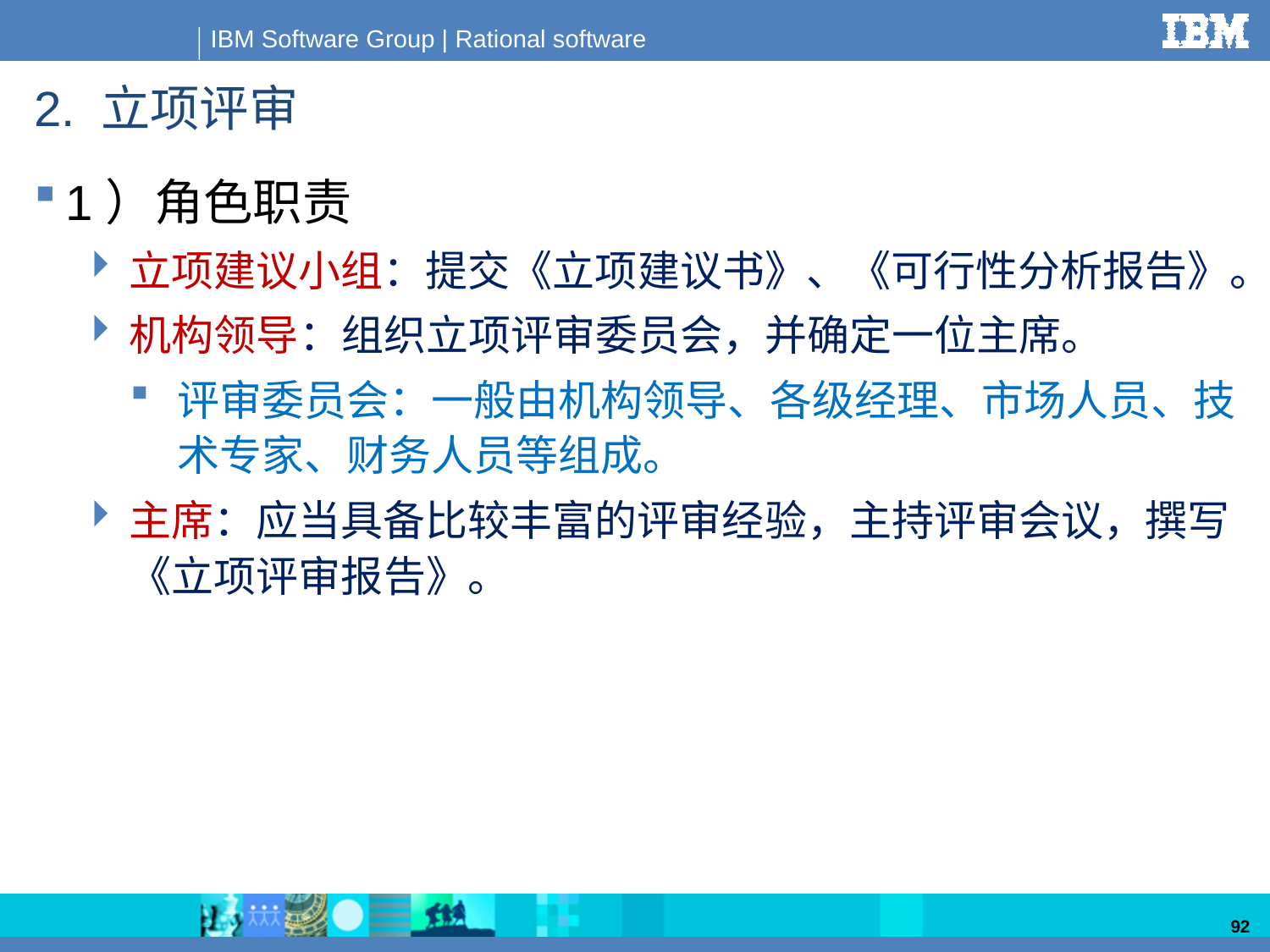

# 2. 立项评审
1）角色职责
立项建议小组：提交《立项建议书》、《可行性分析报告》。
机构领导：组织立项评审委员会，并确定一位主席。
评审委员会：一般由机构领导、各级经理、市场人员、技术专家、财务人员等组成。
主席：应当具备比较丰富的评审经验，主持评审会议，撰写《立项评审报告》。

92